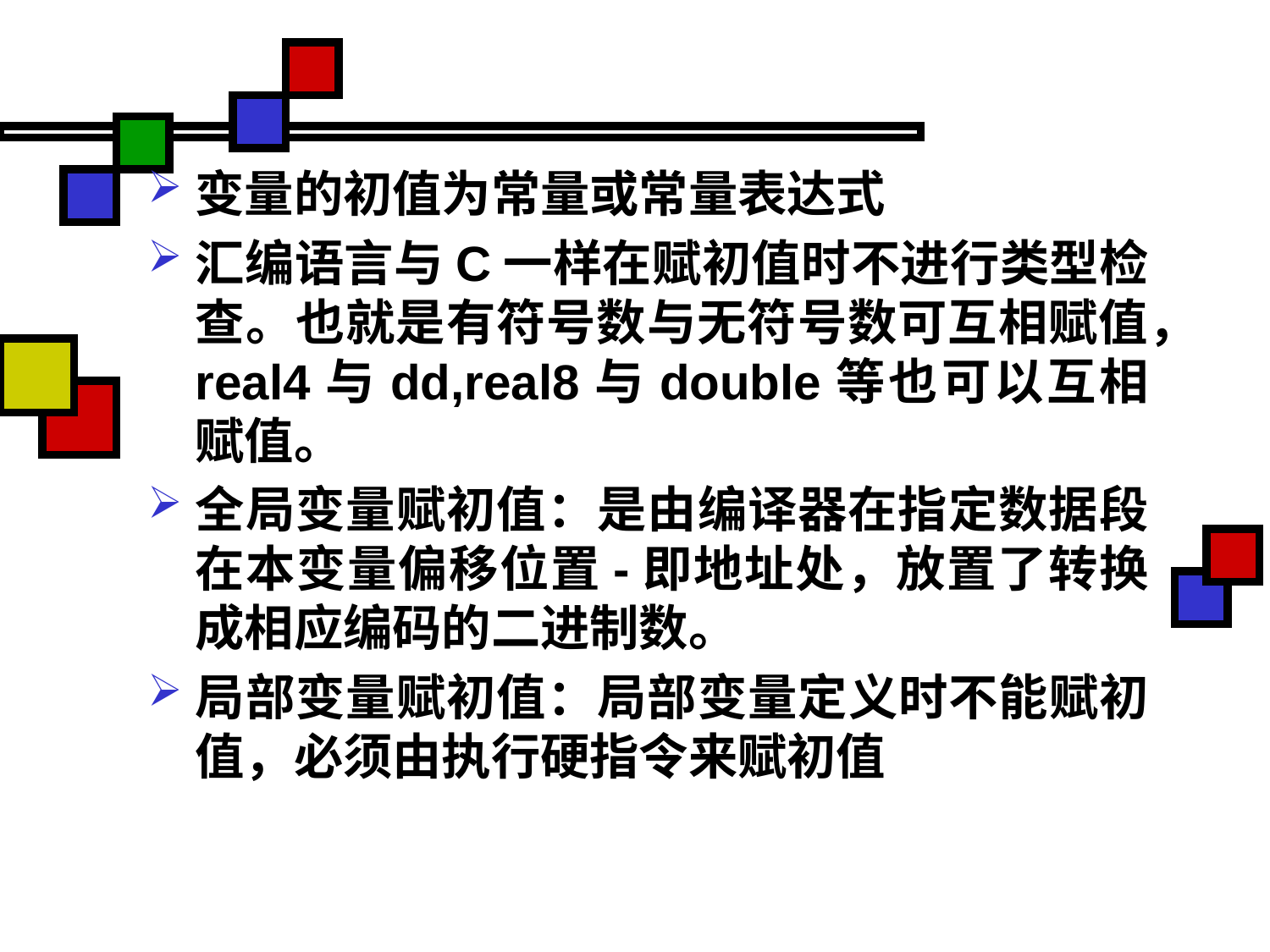

#
变量的初值为常量或常量表达式
汇编语言与C一样在赋初值时不进行类型检查。也就是有符号数与无符号数可互相赋值，real4与dd,real8与double等也可以互相赋值。
全局变量赋初值：是由编译器在指定数据段在本变量偏移位置-即地址处，放置了转换成相应编码的二进制数。
局部变量赋初值：局部变量定义时不能赋初值，必须由执行硬指令来赋初值